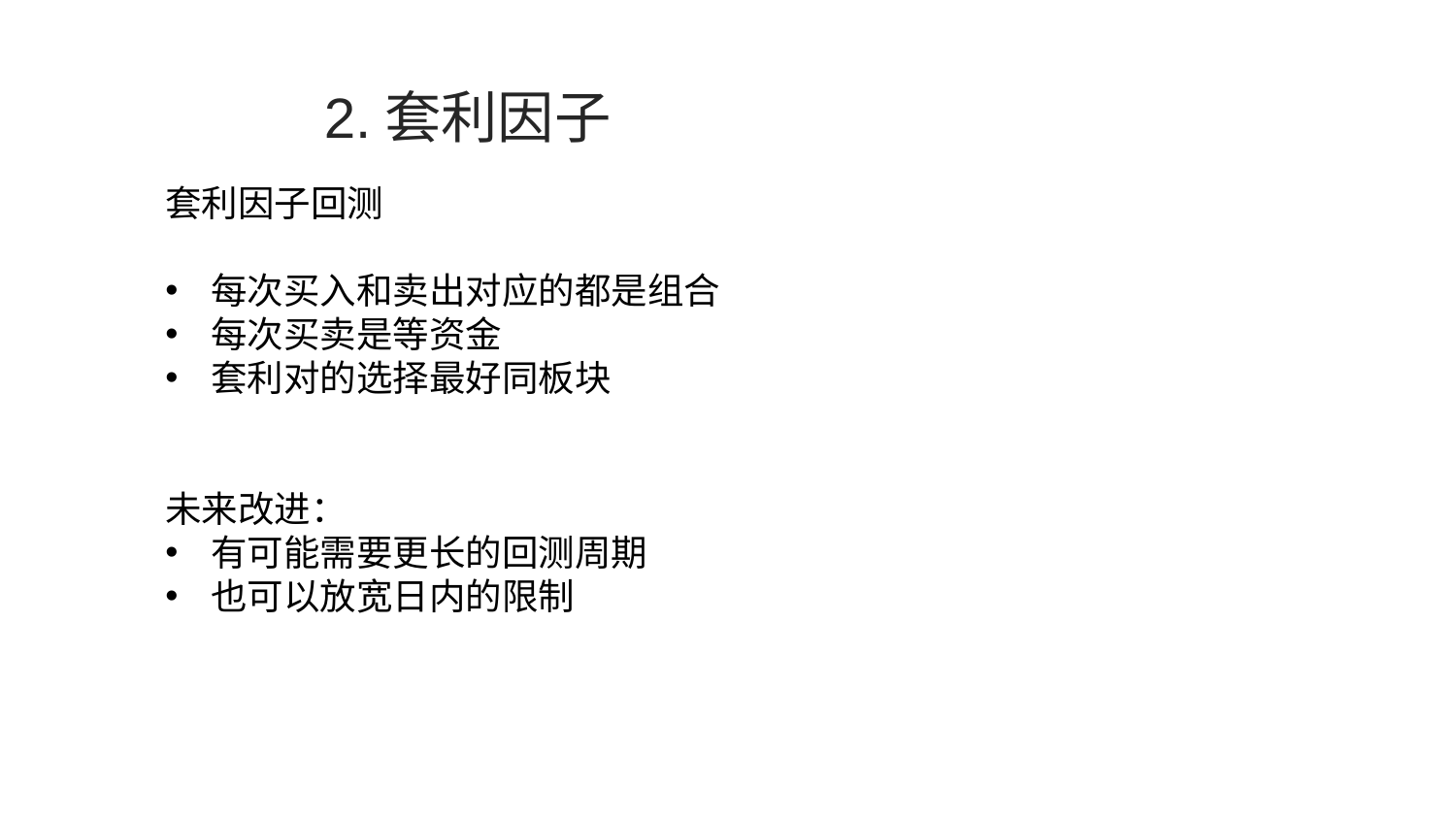

# 2.套利因子
套利因子回测

每次买入和卖出对应的都是组合
每次买卖是等资金
套利对的选择最好同板块

未来改进：
有可能需要更长的回测周期
也可以放宽日内的限制